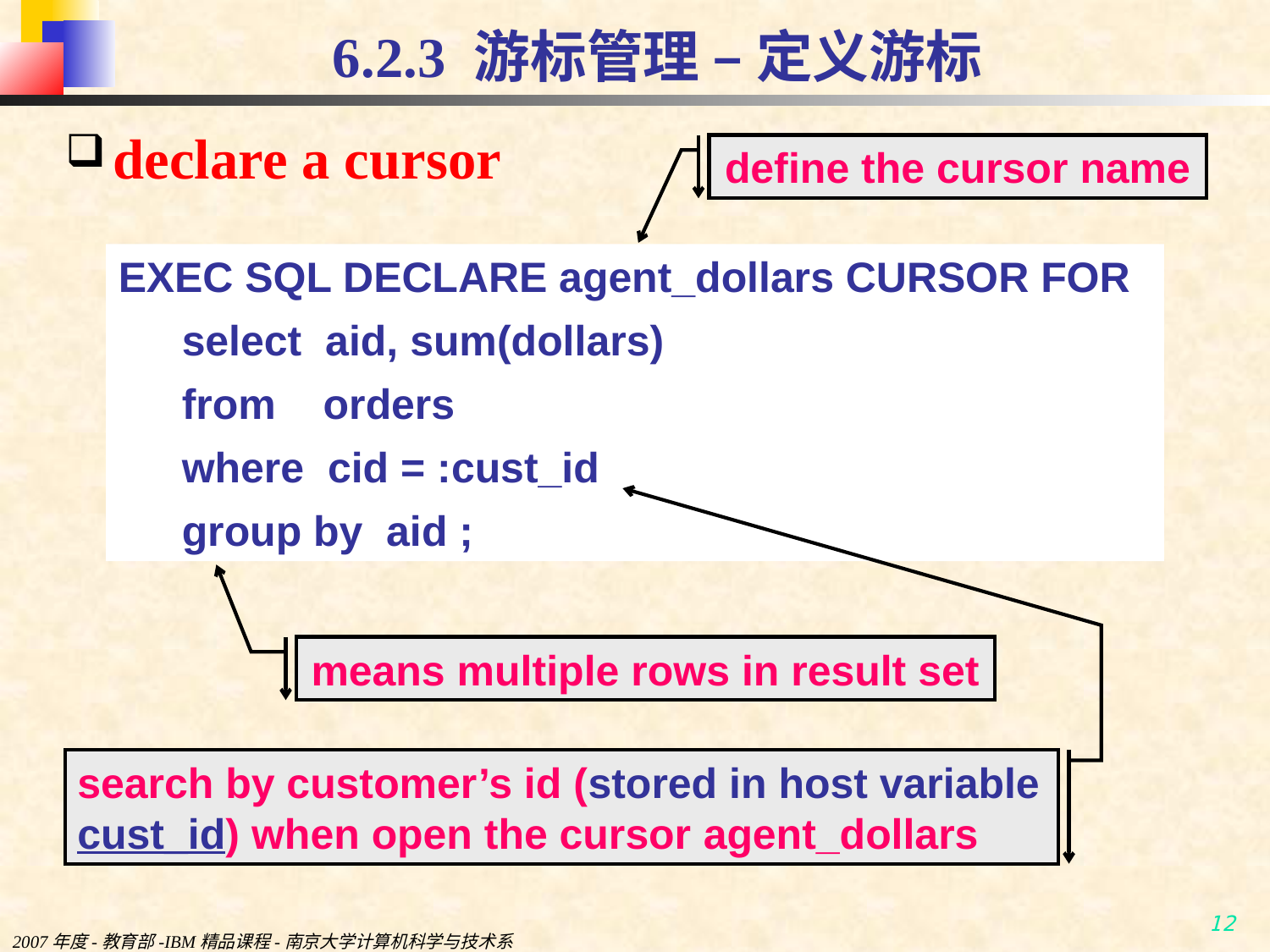

# 6.2.3 游标管理 – 定义游标
declare a cursor
define the cursor name
EXEC SQL DECLARE agent_dollars CURSOR FOR
select  aid, sum(dollars)
from    orders
where  cid = :cust_id
group by  aid ;
means multiple rows in result set
search by customer’s id (stored in host variable cust_id) when open the cursor agent_dollars
12
2007年度-教育部-IBM精品课程-南京大学计算机科学与技术系